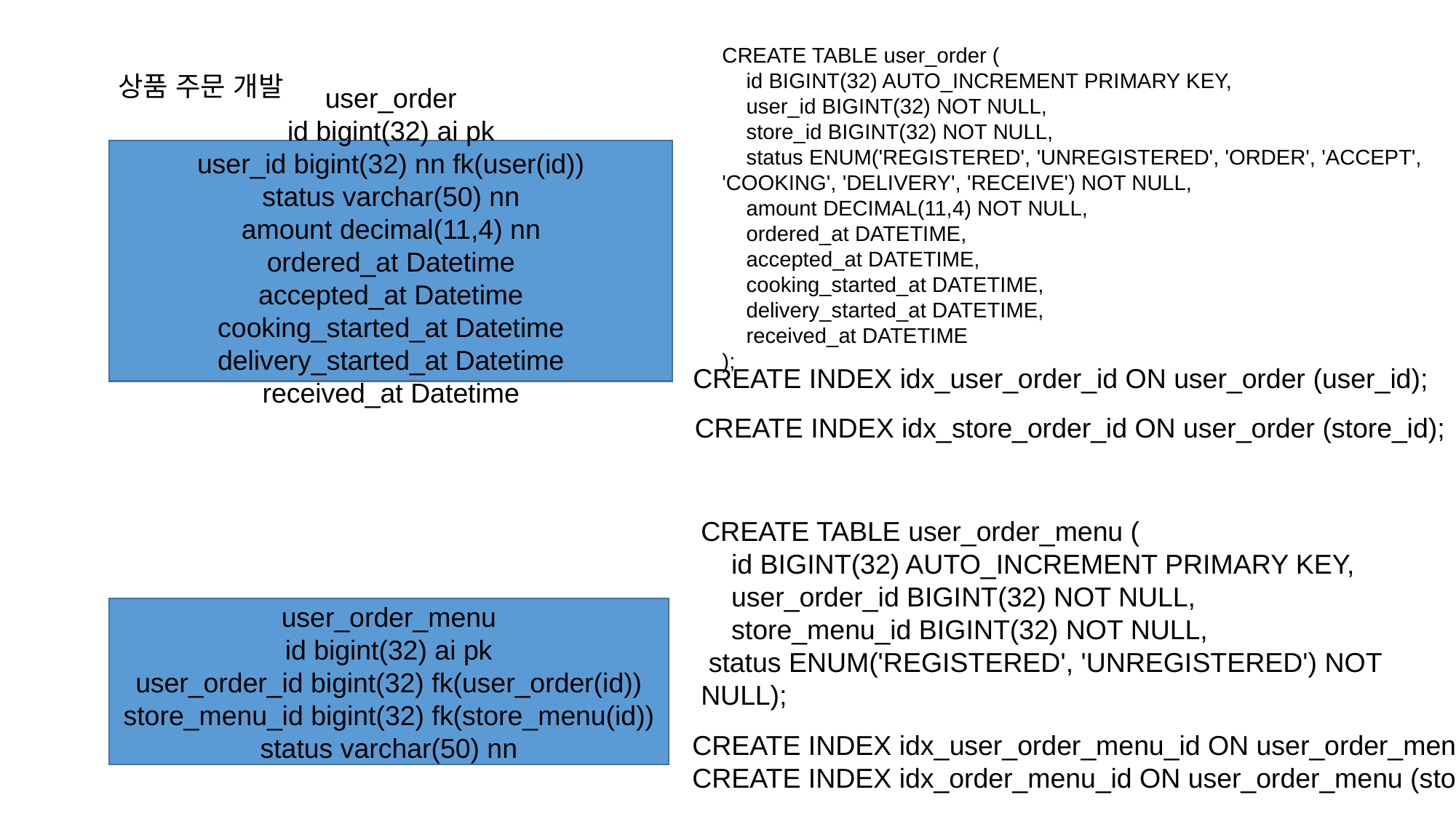

CREATE TABLE user_order (
    id BIGINT(32) AUTO_INCREMENT PRIMARY KEY,
    user_id BIGINT(32) NOT NULL,
    store_id BIGINT(32) NOT NULL,
    status ENUM('REGISTERED', 'UNREGISTERED', 'ORDER', 'ACCEPT', 'COOKING', 'DELIVERY', 'RECEIVE') NOT NULL,
    amount DECIMAL(11,4) NOT NULL,
    ordered_at DATETIME,
    accepted_at DATETIME,
    cooking_started_at DATETIME,
    delivery_started_at DATETIME,
    received_at DATETIME
);
상품 주문 개발
user_order
id bigint(32) ai pk
user_id bigint(32) nn fk(user(id))
status varchar(50) nn
amount decimal(11,4) nn
ordered_at Datetime
accepted_at Datetime
cooking_started_at Datetime
delivery_started_at Datetime
received_at Datetime

CREATE INDEX idx_user_order_id ON user_order (user_id);
CREATE INDEX idx_store_order_id ON user_order (store_id);
CREATE TABLE user_order_menu (
    id BIGINT(32) AUTO_INCREMENT PRIMARY KEY,
    user_order_id BIGINT(32) NOT NULL,
    store_menu_id BIGINT(32) NOT NULL,
 status ENUM('REGISTERED', 'UNREGISTERED') NOT NULL);
user_order_menu
id bigint(32) ai pk
user_order_id bigint(32) fk(user_order(id))
store_menu_id bigint(32) fk(store_menu(id))
status varchar(50) nn
CREATE INDEX idx_user_order_menu_id ON user_order_menu (user_order_id);
CREATE INDEX idx_order_menu_id ON user_order_menu (store_menu_id);